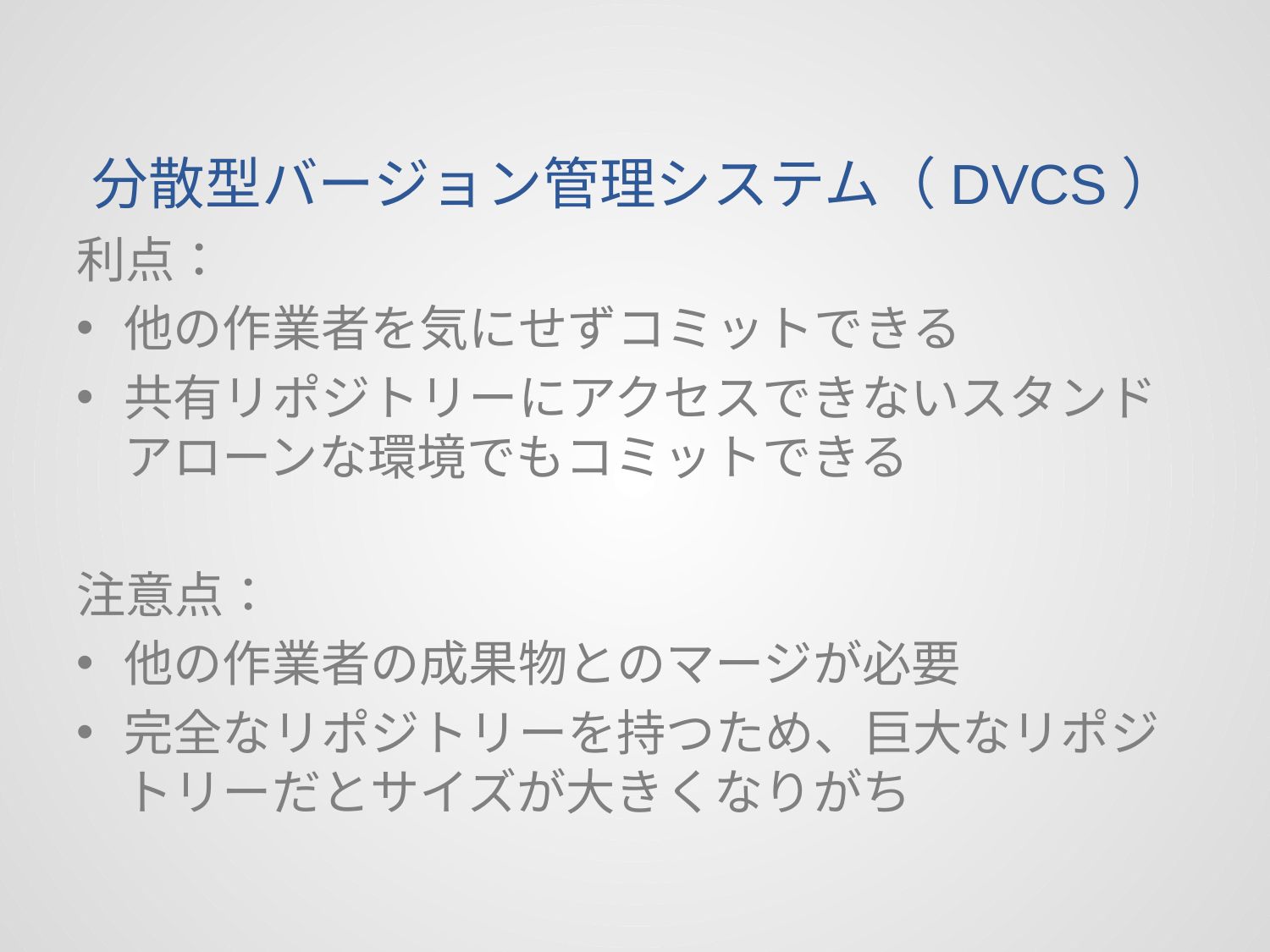

# 分散型バージョン管理システム（DVCS）
利点：
他の作業者を気にせずコミットできる
共有リポジトリーにアクセスできないスタンドアローンな環境でもコミットできる

注意点：
他の作業者の成果物とのマージが必要
完全なリポジトリーを持つため、巨大なリポジトリーだとサイズが大きくなりがち